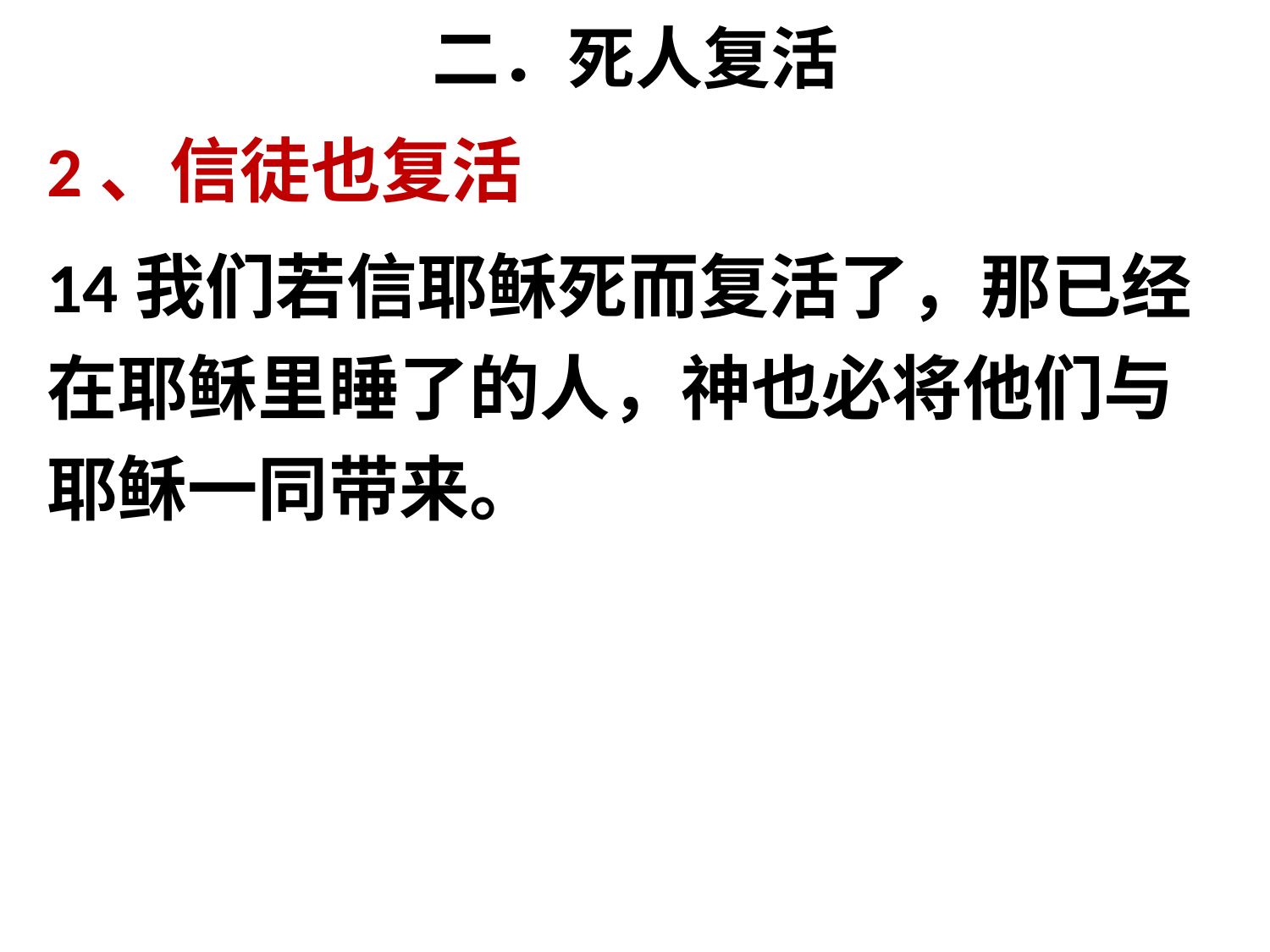

# 二．死人复活
2、信徒也复活
14我们若信耶稣死而复活了，那已经在耶稣里睡了的人，神也必将他们与耶稣一同带来。